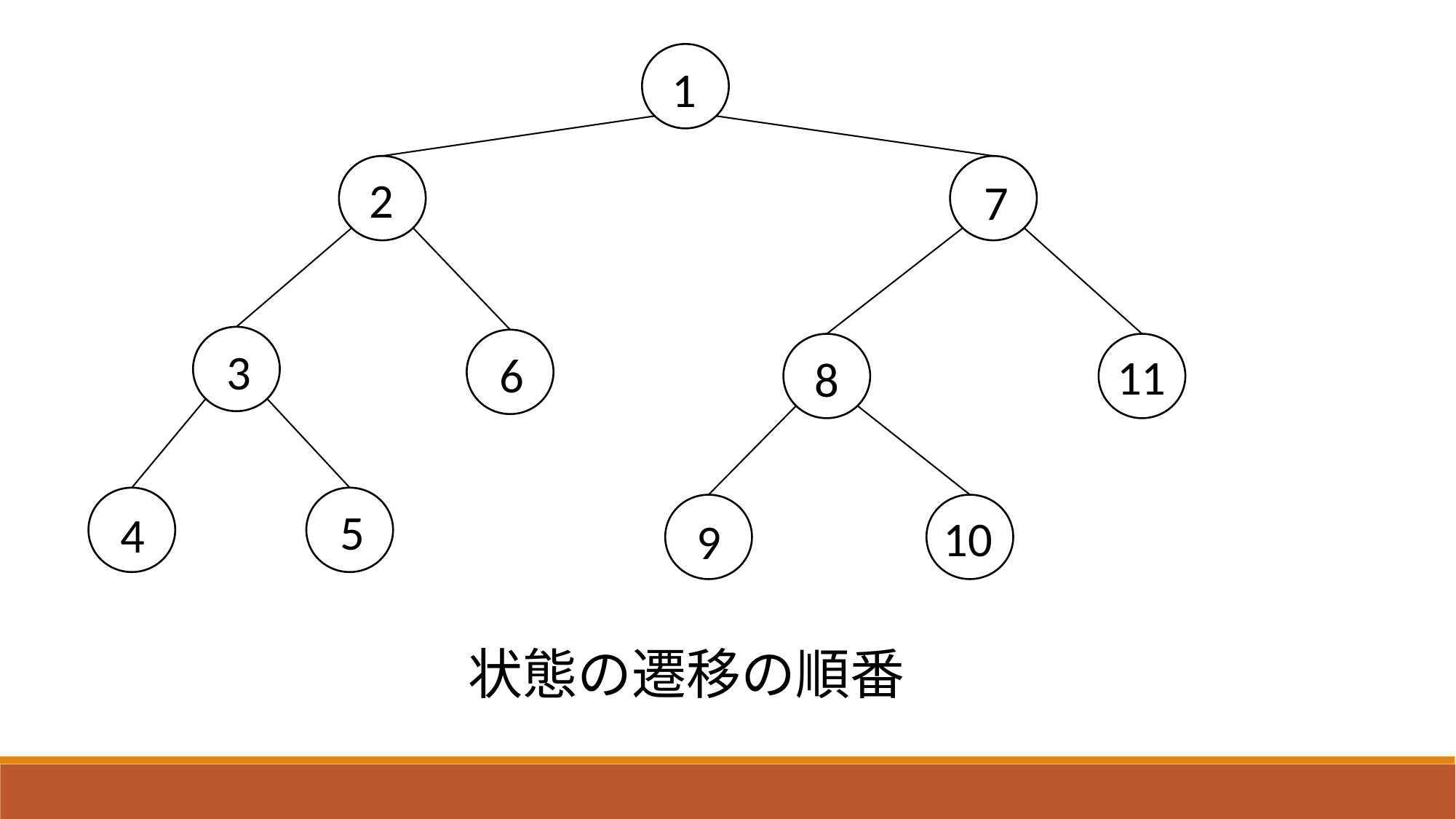

1

2
7

3
6
11
8

5
4
10
9
状態の遷移の順番